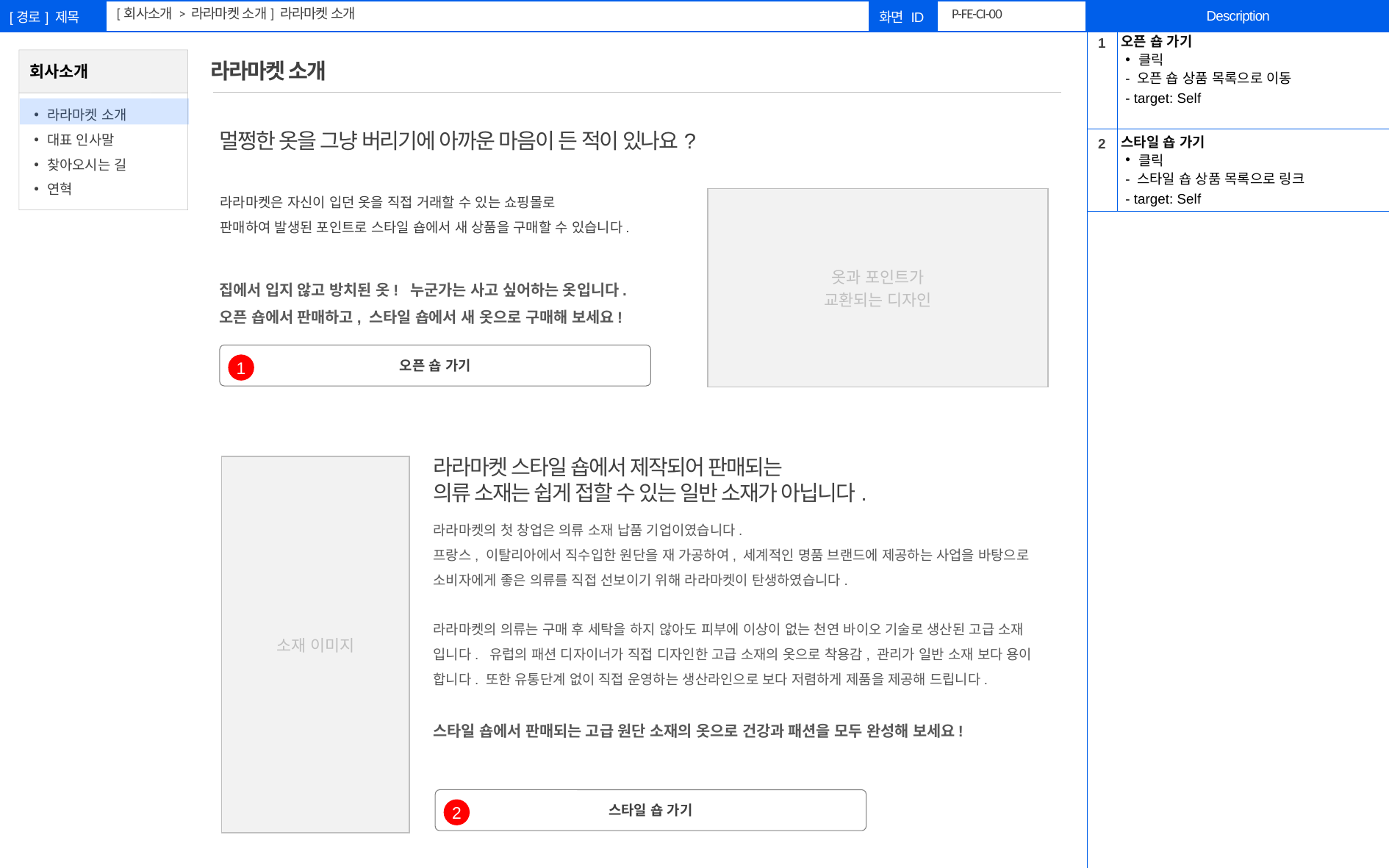

[회사소개 > 라라마켓 소개] 라라마켓 소개
# P-FE-CI-00
| 1 | 오픈 숍 가기 클릭 - 오픈 숍 상품 목록으로 이동 - target: Self |
| --- | --- |
| 2 | 스타일 숍 가기 클릭 - 스타일 숍 상품 목록으로 링크 - target: Self |
|  |  |
라라마켓 소개

멀쩡한 옷을 그냥 버리기에 아까운 마음이 든 적이 있나요?
라라마켓은 자신이 입던 옷을 직접 거래할 수 있는 쇼핑몰로
판매하여 발생된 포인트로 스타일 숍에서 새 상품을 구매할 수 있습니다.
| 옷과 포인트가 교환되는 디자인 |
| --- |
집에서 입지 않고 방치된 옷!  누군가는 사고 싶어하는 옷입니다.
오픈 숍에서 판매하고, 스타일 숍에서 새 옷으로 구매해 보세요!
오픈 숍 가기
1
라라마켓 스타일 숍에서 제작되어 판매되는
의류 소재는 쉽게 접할 수 있는 일반 소재가 아닙니다.
| 소재 이미지 |
| --- |
라라마켓의 첫 창업은 의류 소재 납품 기업이였습니다.
프랑스, 이탈리아에서 직수입한 원단을 재 가공하여, 세계적인 명품 브랜드에 제공하는 사업을 바탕으로 소비자에게 좋은 의류를 직접 선보이기 위해 라라마켓이 탄생하였습니다.

라라마켓의 의류는 구매 후 세탁을 하지 않아도 피부에 이상이 없는 천연 바이오 기술로 생산된 고급 소재 입니다.  유럽의 패션 디자이너가 직접 디자인한 고급 소재의 옷으로 착용감, 관리가 일반 소재 보다 용이 합니다. 또한 유통단계 없이 직접 운영하는 생산라인으로 보다 저렴하게 제품을 제공해 드립니다.

스타일 숍에서 판매되는 고급 원단 소재의 옷으로 건강과 패션을 모두 완성해 보세요!
스타일 숍 가기
2